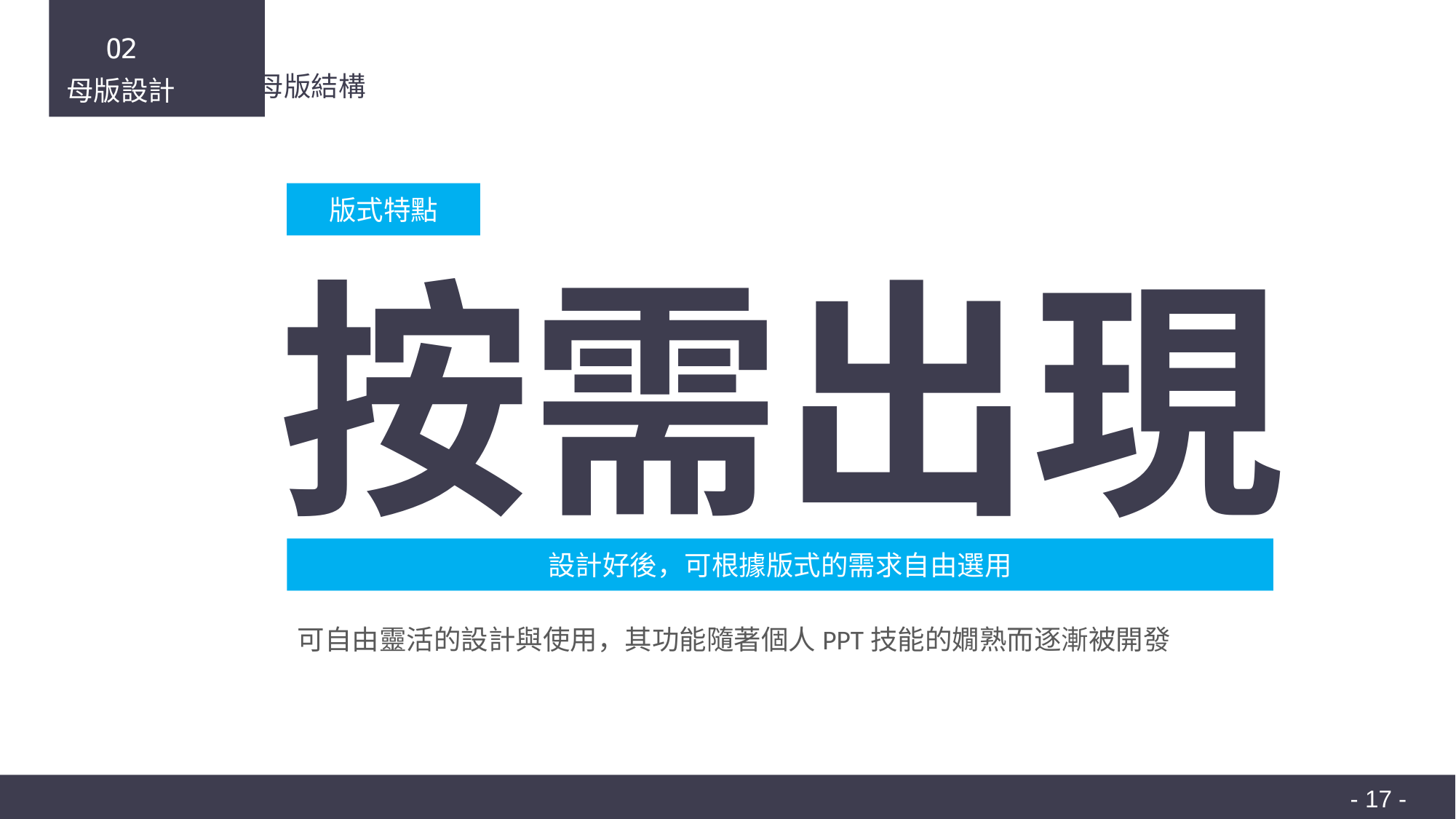

02
母版設計
2.2 母版結構
版式特點
按需出現
設計好後，可根據版式的需求自由選用
可自由靈活的設計與使用，其功能隨著個人PPT技能的嫺熟而逐漸被開發